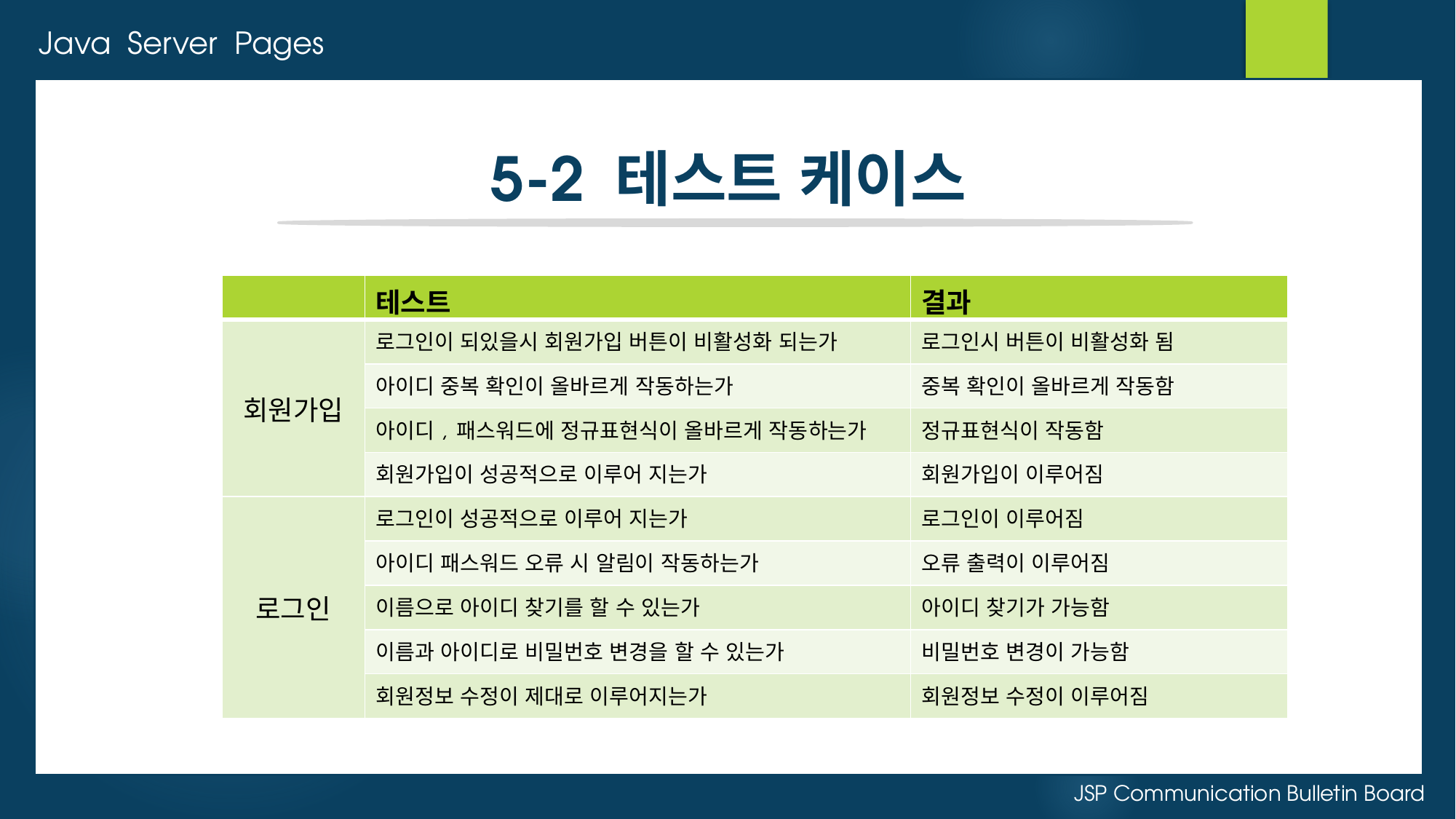

Java  Server  Pages

5-2 테스트 케이스

|  | 테스트 | 결과 |
| --- | --- | --- |
| 회원가입 | 로그인이 되있을시 회원가입 버튼이 비활성화 되는가 | 로그인시 버튼이 비활성화 됨 |
|  | 아이디 중복 확인이 올바르게 작동하는가 | 중복 확인이 올바르게 작동함 |
|  | 아이디, 패스워드에 정규표현식이 올바르게 작동하는가 | 정규표현식이 작동함 |
|  | 회원가입이 성공적으로 이루어 지는가 | 회원가입이 이루어짐 |
| 로그인 | 로그인이 성공적으로 이루어 지는가 | 로그인이 이루어짐 |
|  | 아이디 패스워드 오류 시 알림이 작동하는가 | 오류 출력이 이루어짐 |
|  | 이름으로 아이디 찾기를 할 수 있는가 | 아이디 찾기가 가능함 |
|  | 이름과 아이디로 비밀번호 변경을 할 수 있는가 | 비밀번호 변경이 가능함 |
|  | 회원정보 수정이 제대로 이루어지는가 | 회원정보 수정이 이루어짐 |
JSP Communication Bulletin Board